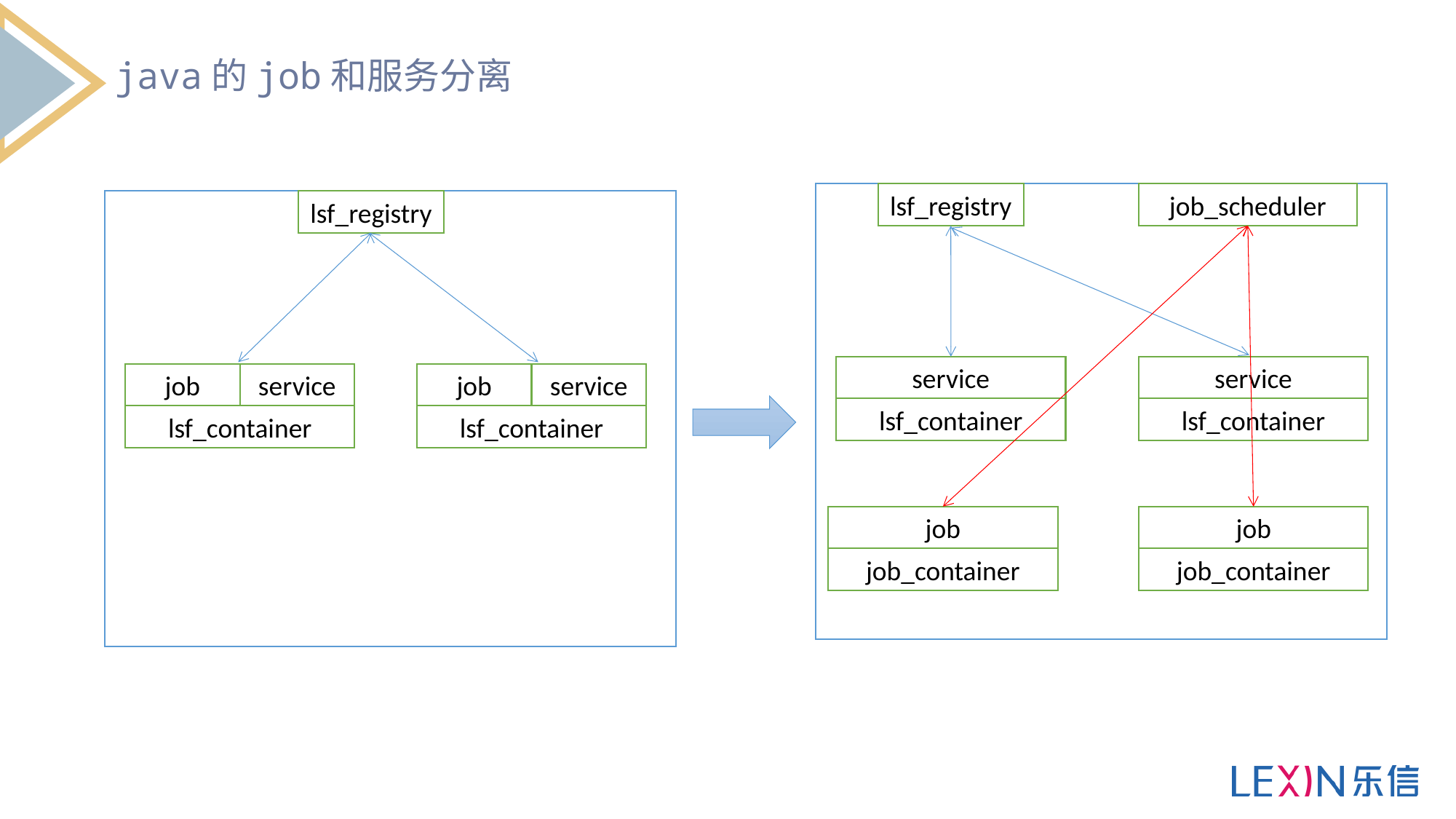

java的job和服务分离

lsf_registry
job_scheduler
service
lsf_container
service
lsf_container

job
job_container
job
job_container

lsf_registry
job
service
lsf_container
job
service
lsf_container